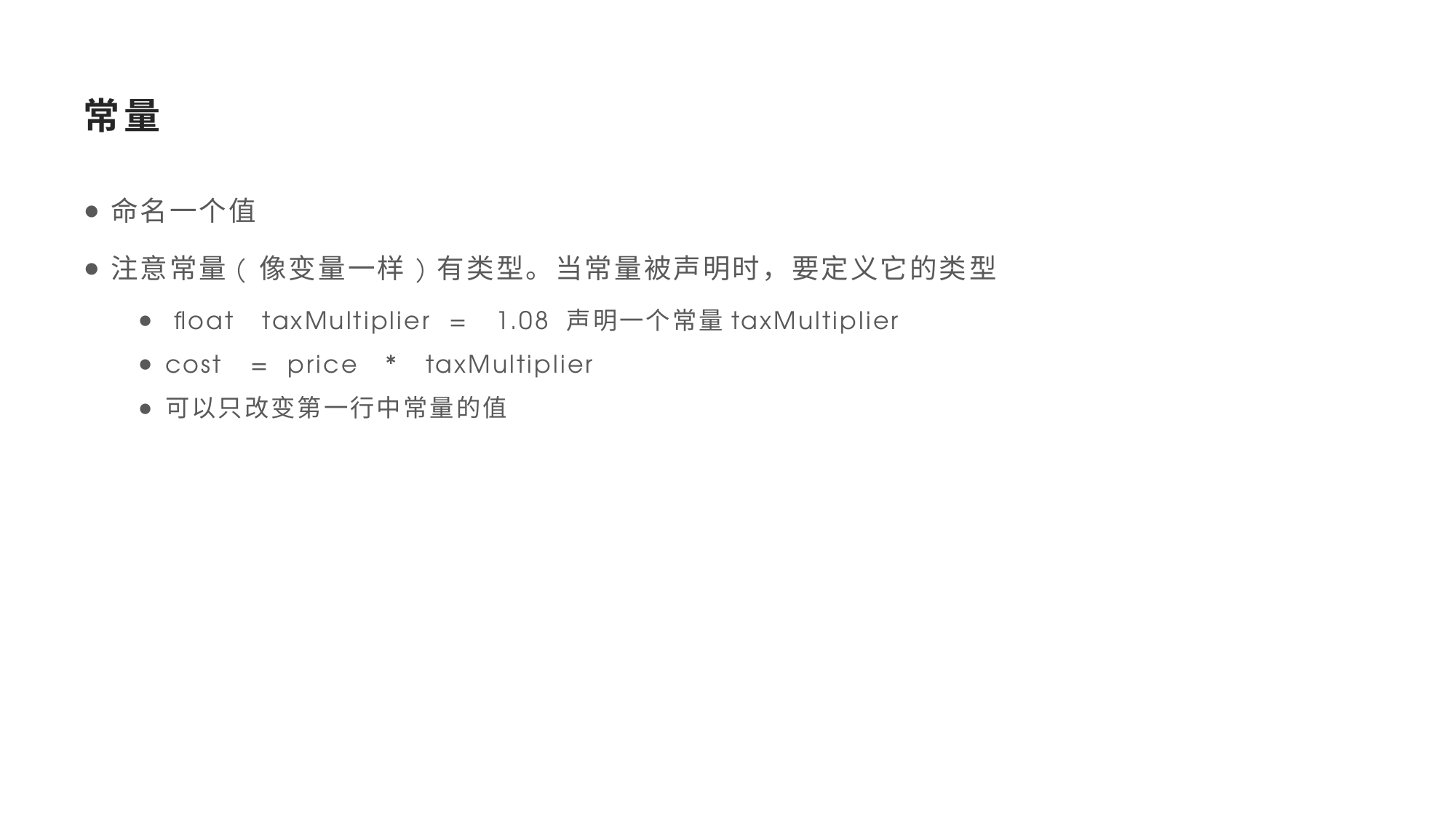

# 常量
命名一个值
注意常量(像变量一样)有类型。当常量被声明时，要定义它的类型
 float   taxMultiplier  =   1.08 声明一个常量taxMultiplier
cost   =  price   *   taxMultiplier
可以只改变第一行中常量的值